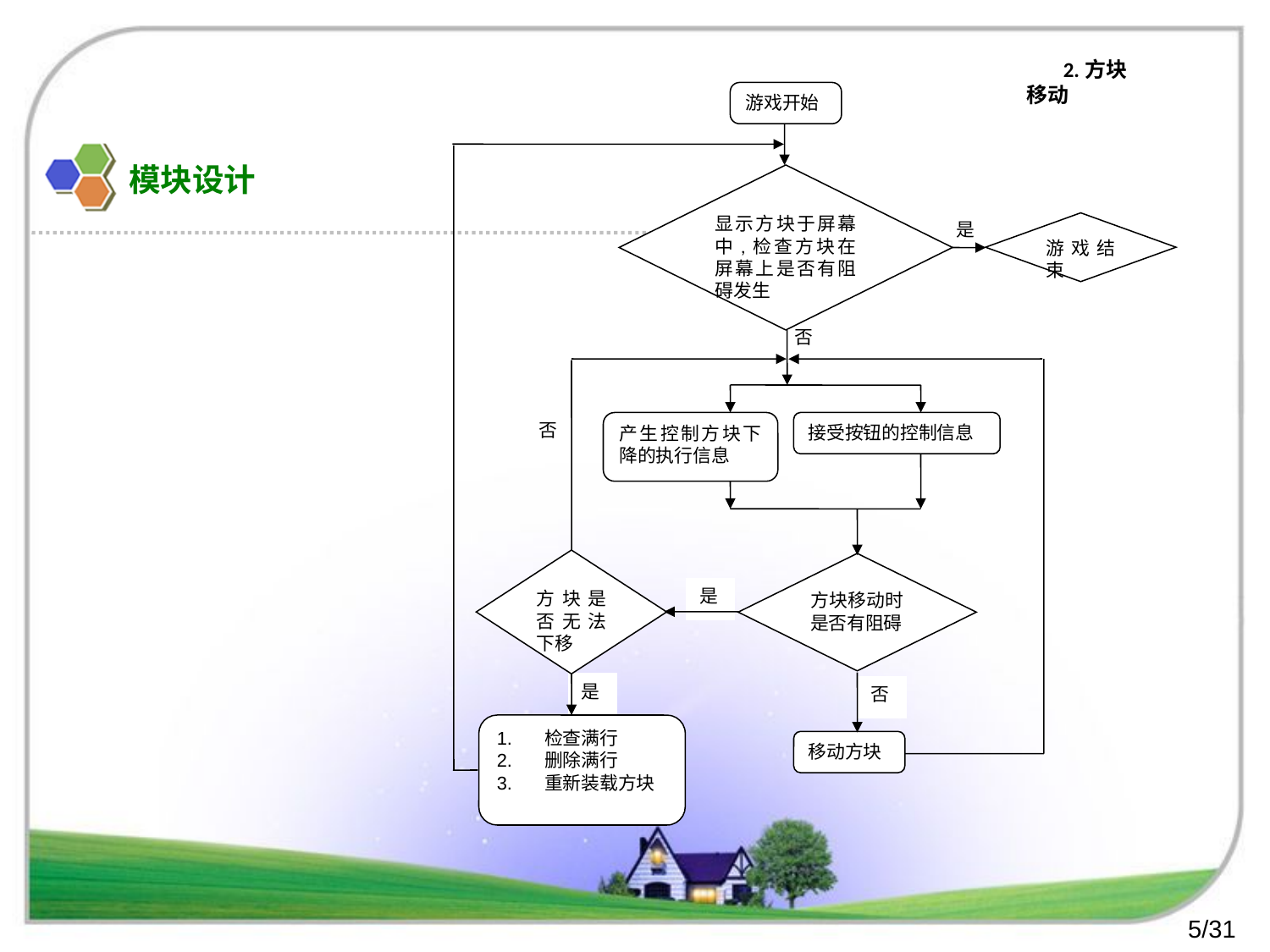

2.方块移动

游戏开始
显示方块于屏幕中,检查方块在屏幕上是否有阻碍发生
是
游戏结束
否
否
产生控制方块下降的执行信息
接受按钮的控制信息
方块是否无法下移
方块移动时是否有阻碍
是
是
否
检查满行
删除满行
重新装载方块
移动方块
# 模块设计

5/31